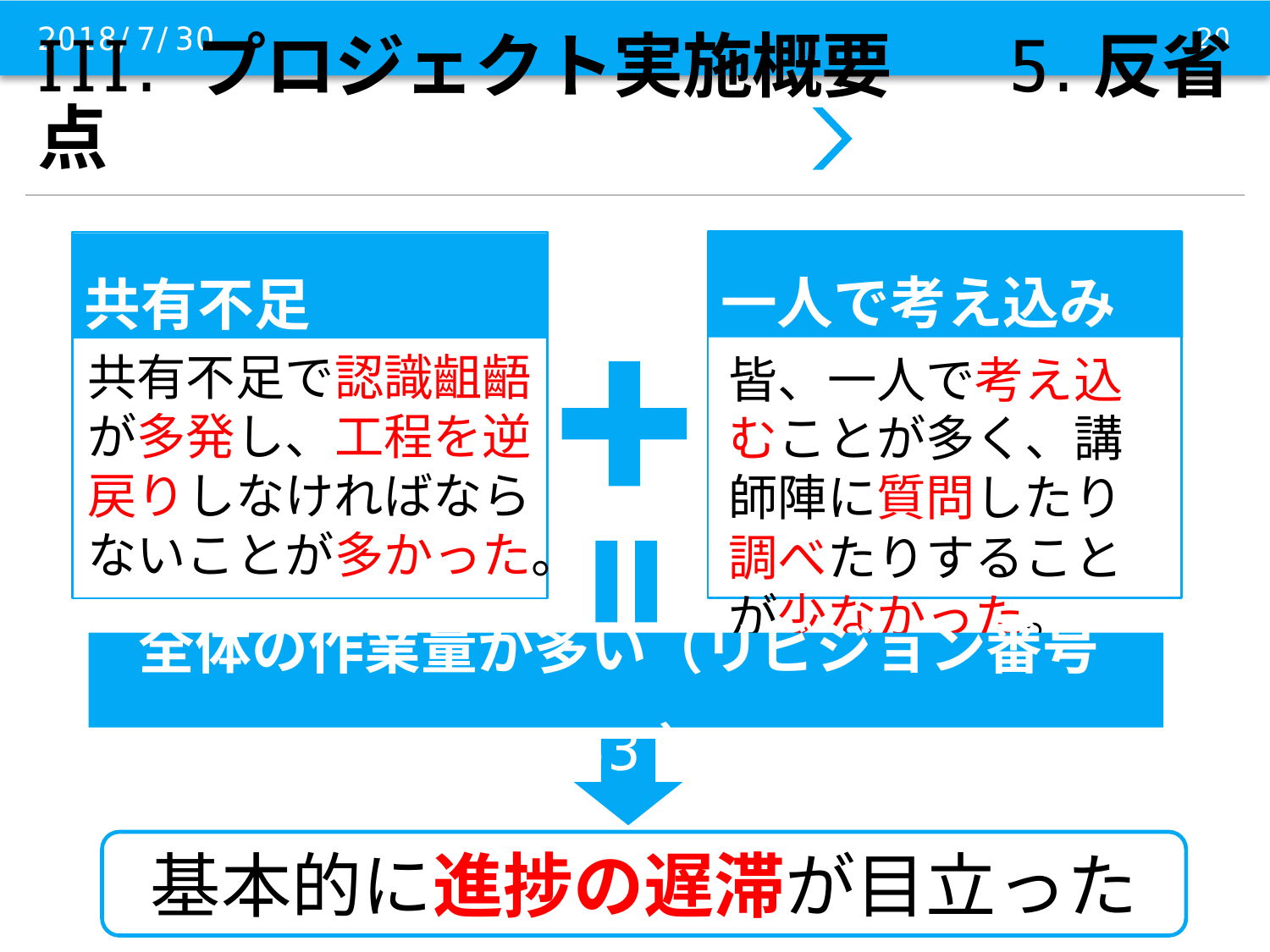

2018/7/30
20
III. プロジェクト実施概要 　 5.反省点

一人で考え込み

共有不足
共有不足で認識齟齬が多発し、工程を逆戻りしなければならないことが多かった。
皆、一人で考え込むことが多く、講師陣に質問したり調べたりすることが少なかった。

全体の作業量が多い（リビジョン番号963）
何を表示するかユーザーに選んでもらう
何を表示するかユーザーに選んでもらう

基本的に進捗の遅滞が目立った